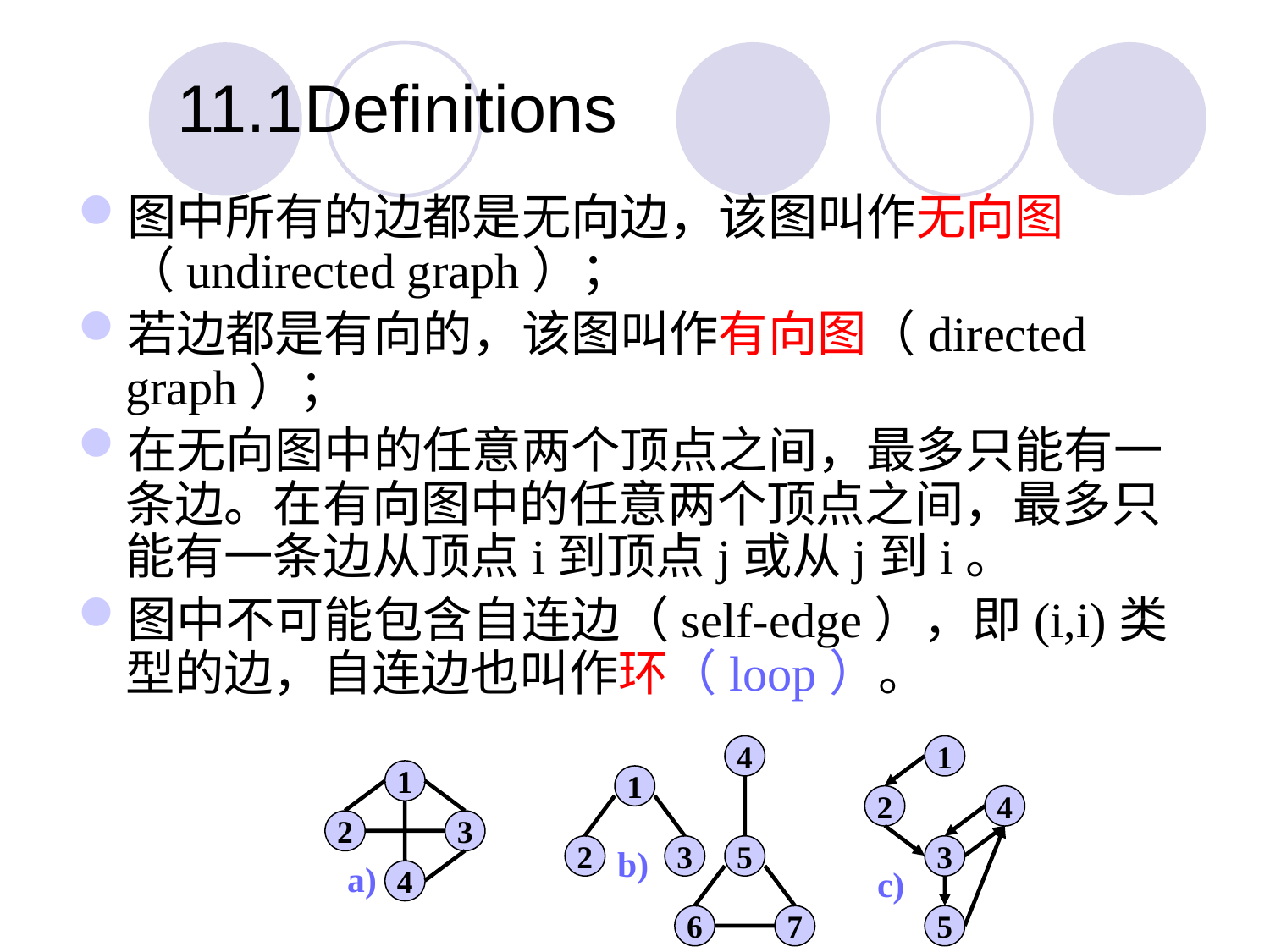

7
11.1	Definitions

图中所有的边都是无向边，该图叫作无向图（undirected graph）；
若边都是有向的，该图叫作有向图（directed graph）；
在无向图中的任意两个顶点之间，最多只能有一条边。在有向图中的任意两个顶点之间，最多只能有一条边从顶点i到顶点j或从j到i。
图中不可能包含自连边（self-edge），即(i,i)类型的边，自连边也叫作环（loop）。
4
1

1
1

2
4

2
3

2
b)
3
5
3
a)

c)
4

6
7
5